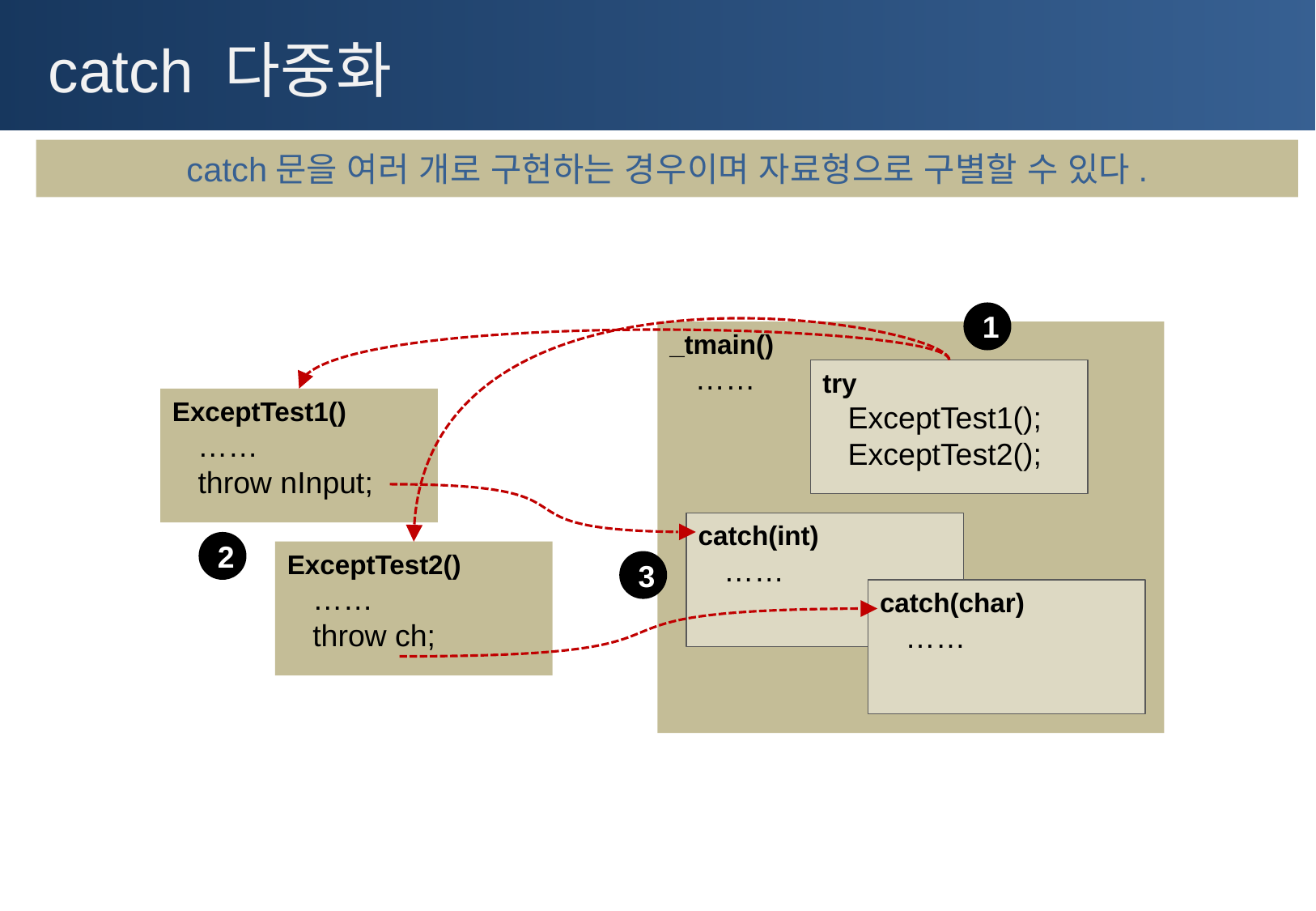

# catch 다중화
catch문을 여러 개로 구현하는 경우이며 자료형으로 구별할 수 있다.
1
_tmain()
   ……
try
   ExceptTest1();
   ExceptTest2();
ExceptTest1()
   ……
   throw nInput;
catch(int)
   ……
2
ExceptTest2()
   ……
   throw ch;
3
catch(char)
   ……